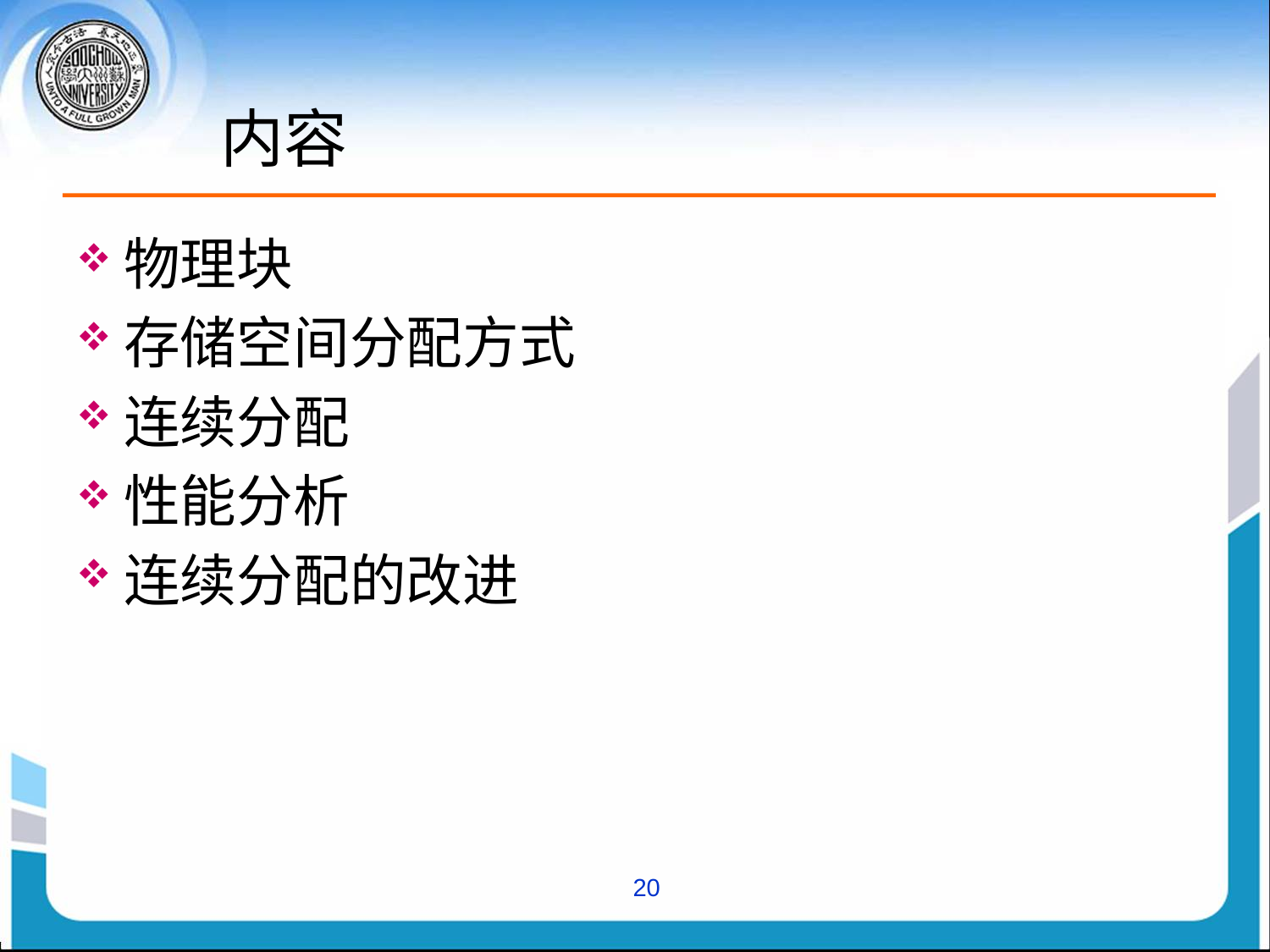

# 内容
物理块
存储空间分配方式
连续分配
性能分析
连续分配的改进

20